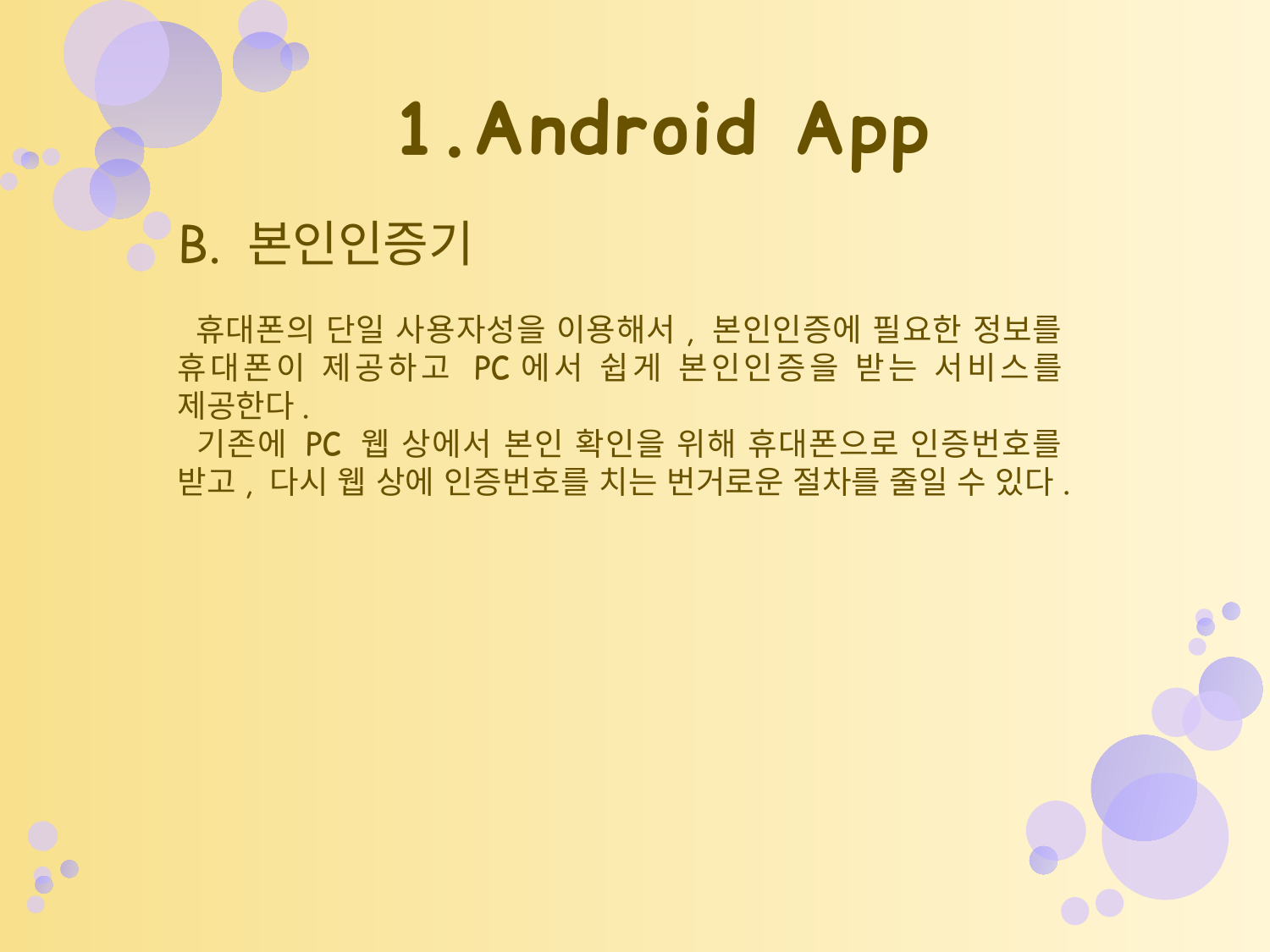

# 1.Android App
B. 본인인증기

 휴대폰의 단일 사용자성을 이용해서, 본인인증에 필요한 정보를 휴대폰이 제공하고 PC에서 쉽게 본인인증을 받는 서비스를 제공한다.
 기존에 PC 웹 상에서 본인 확인을 위해 휴대폰으로 인증번호를 받고, 다시 웹 상에 인증번호를 치는 번거로운 절차를 줄일 수 있다.